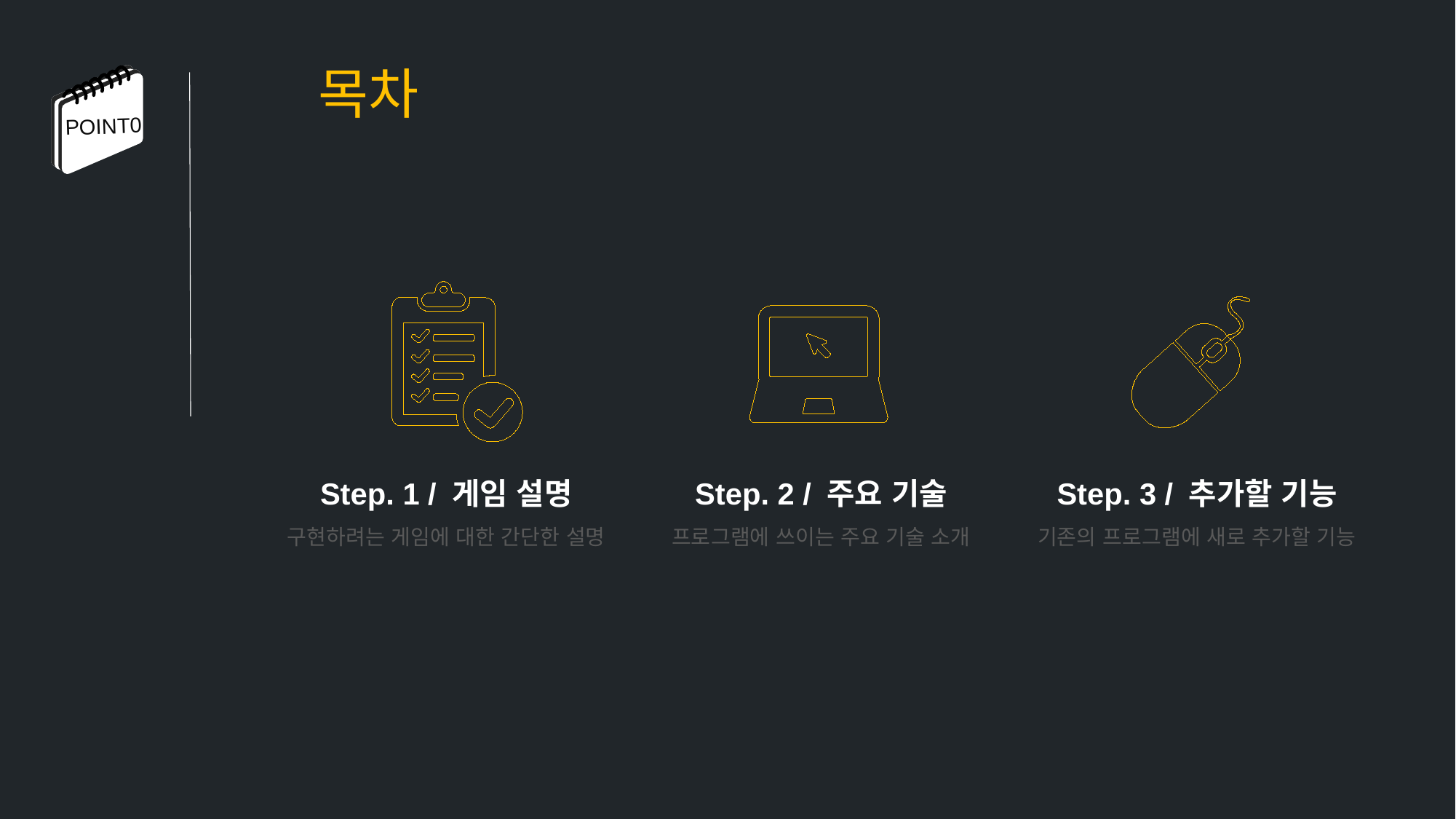

목차

POINT0

Step. 2 / 주요 기술
프로그램에 쓰이는 주요 기술 소개
Step. 3 / 추가할 기능
기존의 프로그램에 새로 추가할 기능
Step. 1 / 게임 설명
구현하려는 게임에 대한 간단한 설명